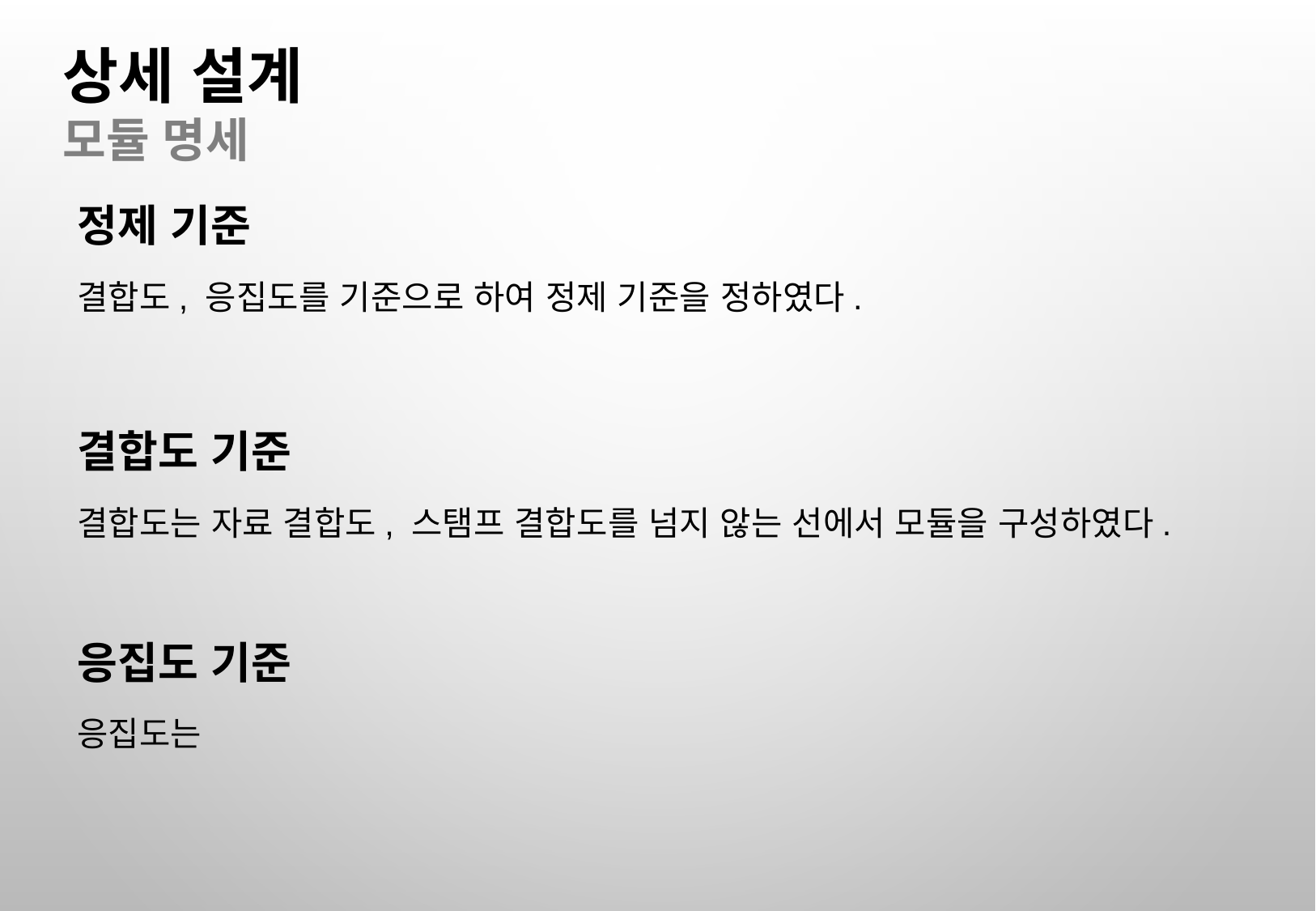

상세 설계
모듈 명세
정제 기준
결합도, 응집도를 기준으로 하여 정제 기준을 정하였다.

결합도 기준
결합도는 자료 결합도, 스탬프 결합도를 넘지 않는 선에서 모듈을 구성하였다.

응집도 기준
응집도는